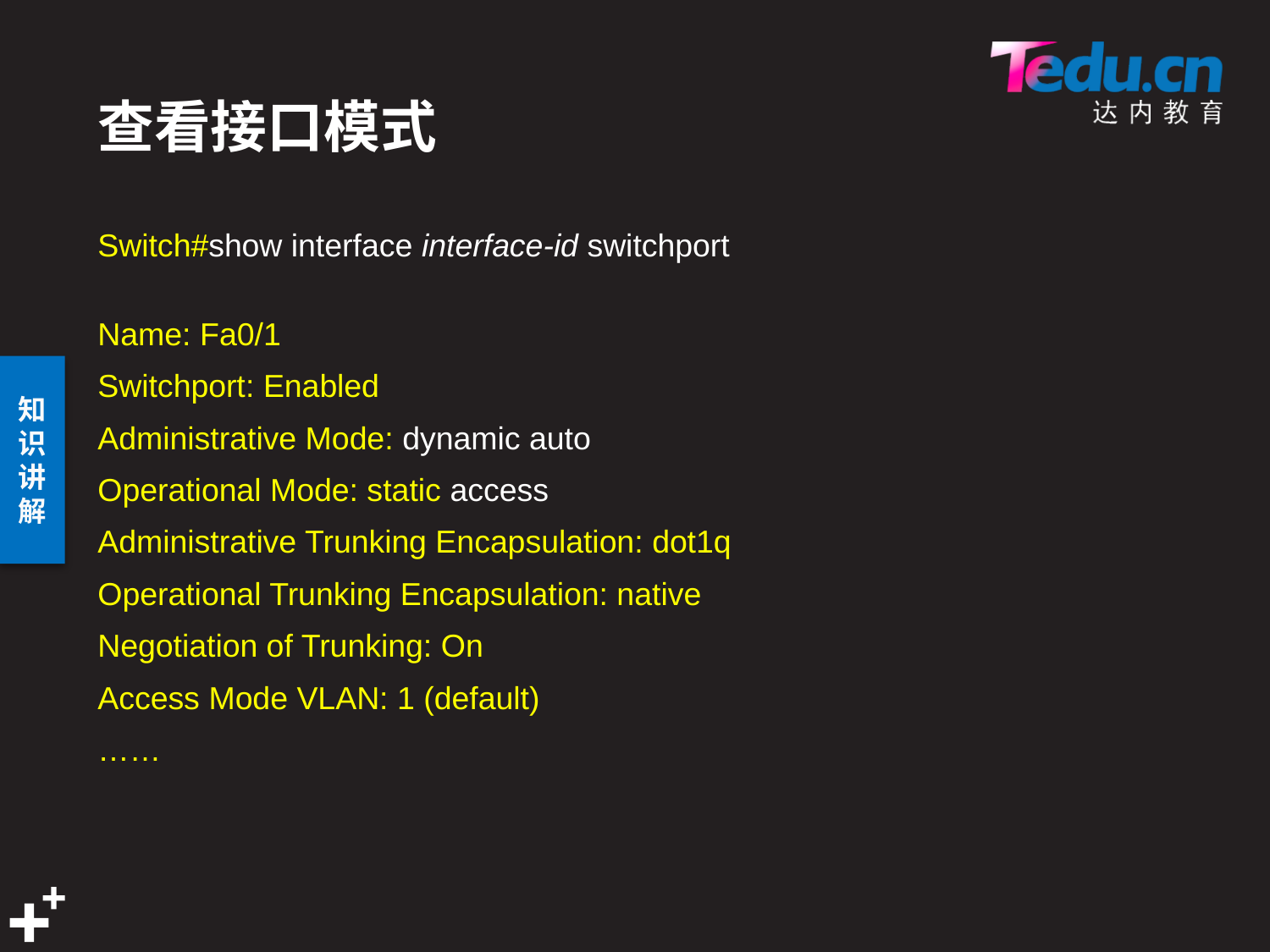

# 查看接口模式
Switch#show interface interface-id switchport

Name: Fa0/1
Switchport: Enabled
Administrative Mode: dynamic auto
Operational Mode: static access
Administrative Trunking Encapsulation: dot1q
Operational Trunking Encapsulation: native
Negotiation of Trunking: On
Access Mode VLAN: 1 (default)
……